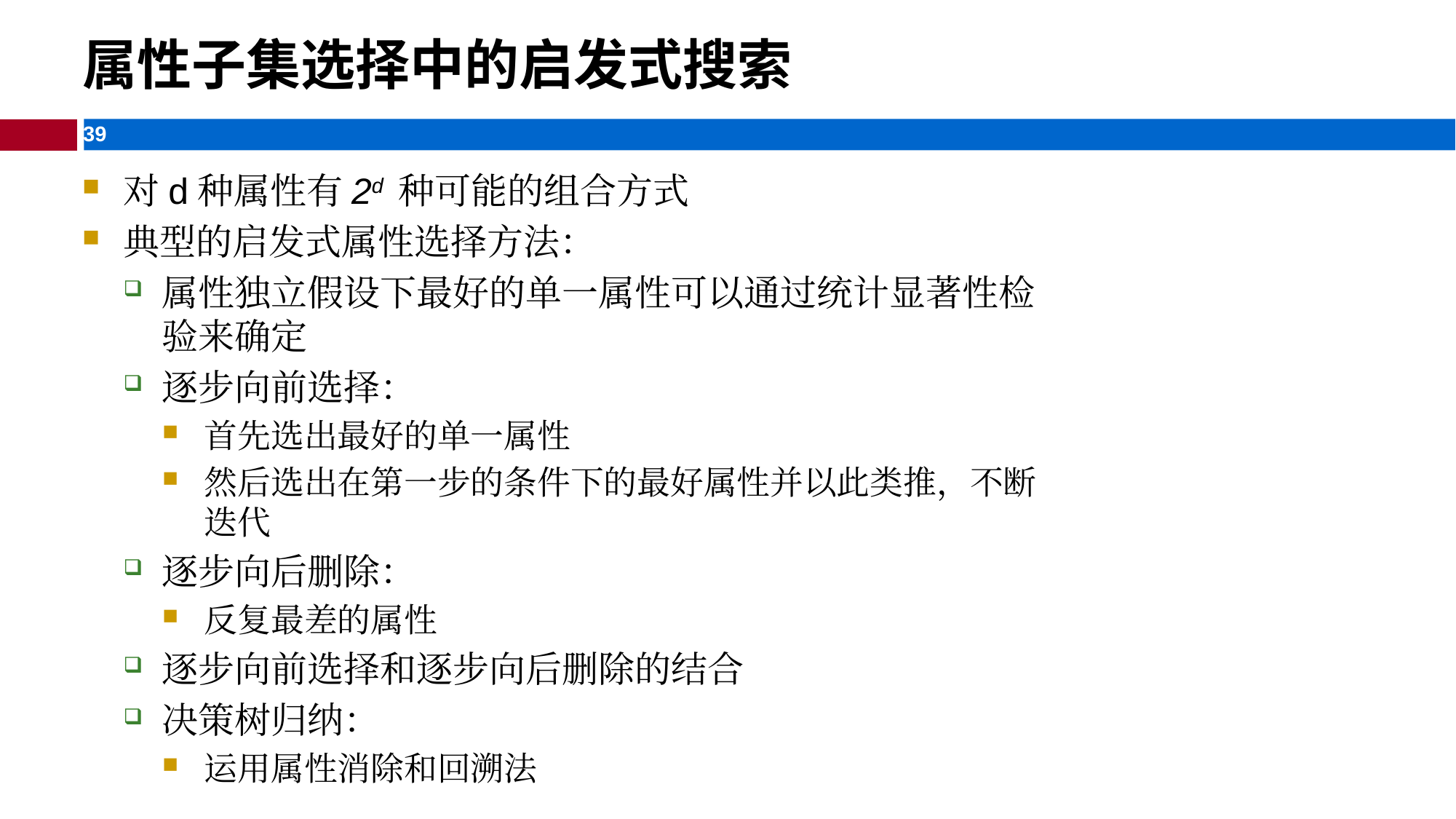

属性子集选择中的启发式搜索
对d种属性有2d 种可能的组合方式
典型的启发式属性选择方法：
属性独立假设下最好的单一属性可以通过统计显著性检验来确定
逐步向前选择：
首先选出最好的单一属性
然后选出在第一步的条件下的最好属性并以此类推，不断迭代
逐步向后删除：
反复最差的属性
逐步向前选择和逐步向后删除的结合
决策树归纳：
运用属性消除和回溯法